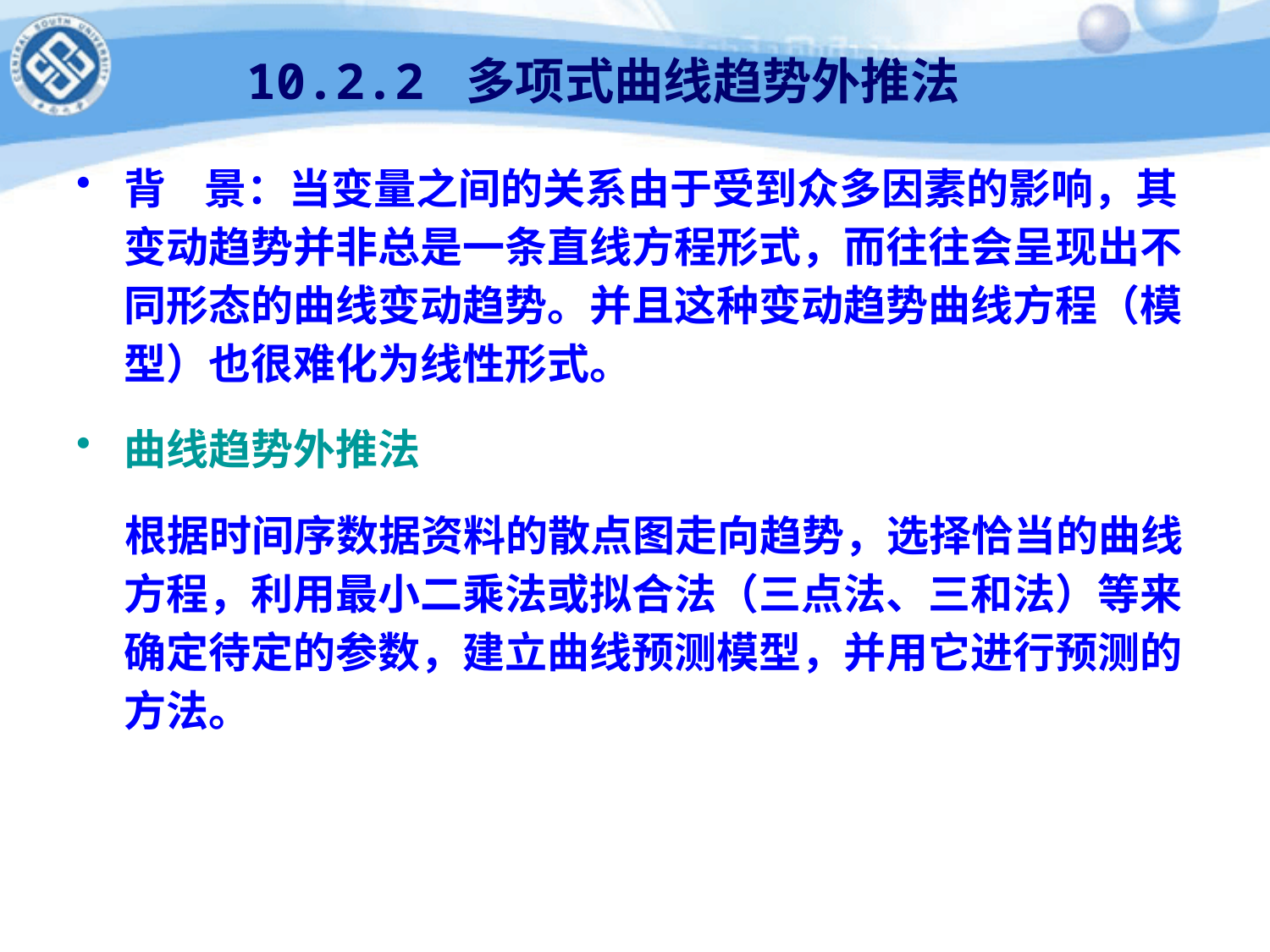

# 10.2.2 多项式曲线趋势外推法
背    景：当变量之间的关系由于受到众多因素的影响，其变动趋势并非总是一条直线方程形式，而往往会呈现出不同形态的曲线变动趋势。并且这种变动趋势曲线方程（模型）也很难化为线性形式。
曲线趋势外推法
    根据时间序数据资料的散点图走向趋势，选择恰当的曲线方程，利用最小二乘法或拟合法（三点法、三和法）等来确定待定的参数，建立曲线预测模型，并用它进行预测的方法。